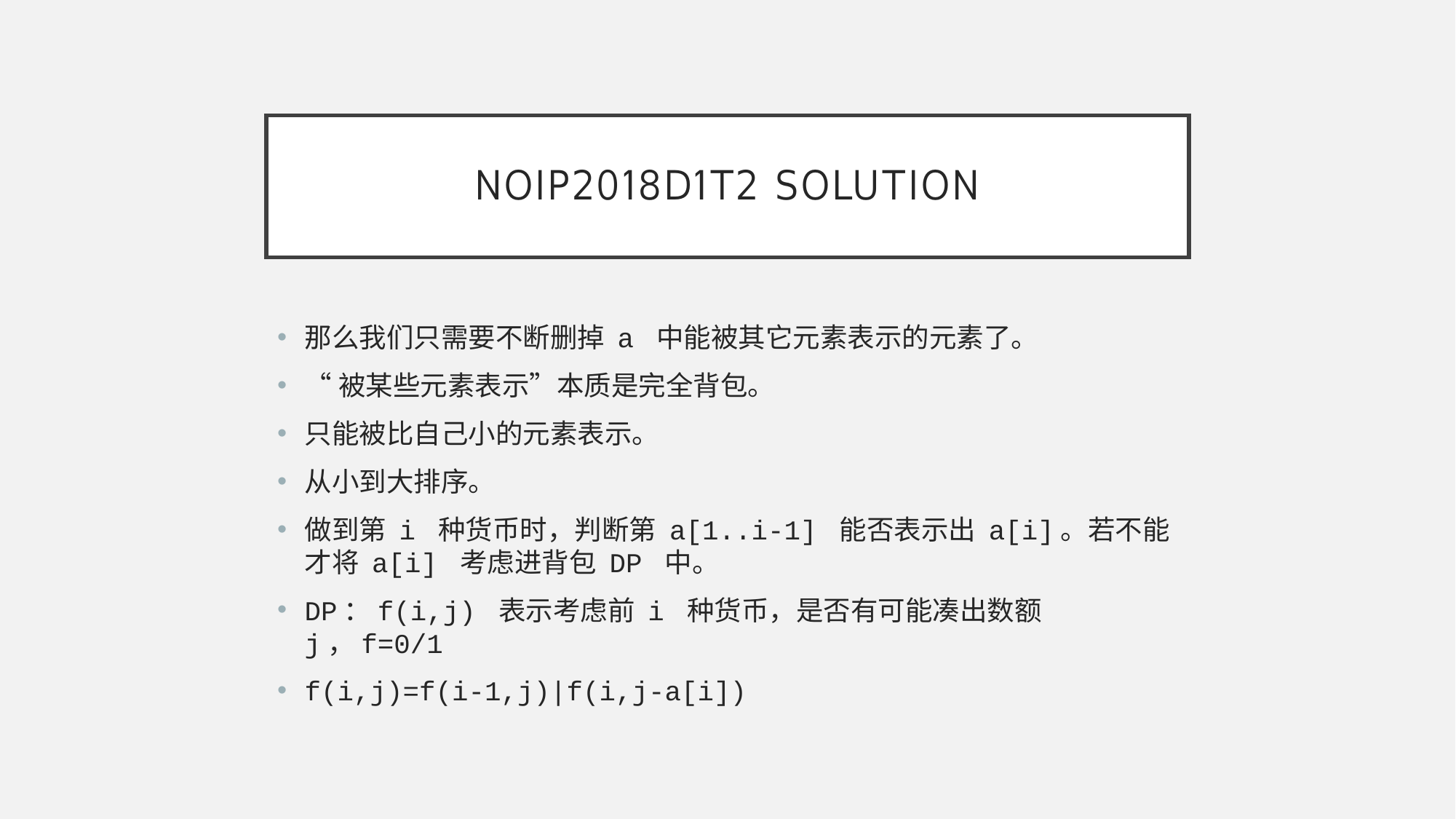

# NOIP2018D1T2 Solution
那么我们只需要不断删掉 a 中能被其它元素表示的元素了。
“被某些元素表示”本质是完全背包。
只能被比自己小的元素表示。
从小到大排序。
做到第 i 种货币时，判断第 a[1..i-1] 能否表示出 a[i]。若不能才将 a[i] 考虑进背包 DP 中。
DP：f(i,j) 表示考虑前 i 种货币，是否有可能凑出数额 j，f=0/1
f(i,j)=f(i-1,j)|f(i,j-a[i])